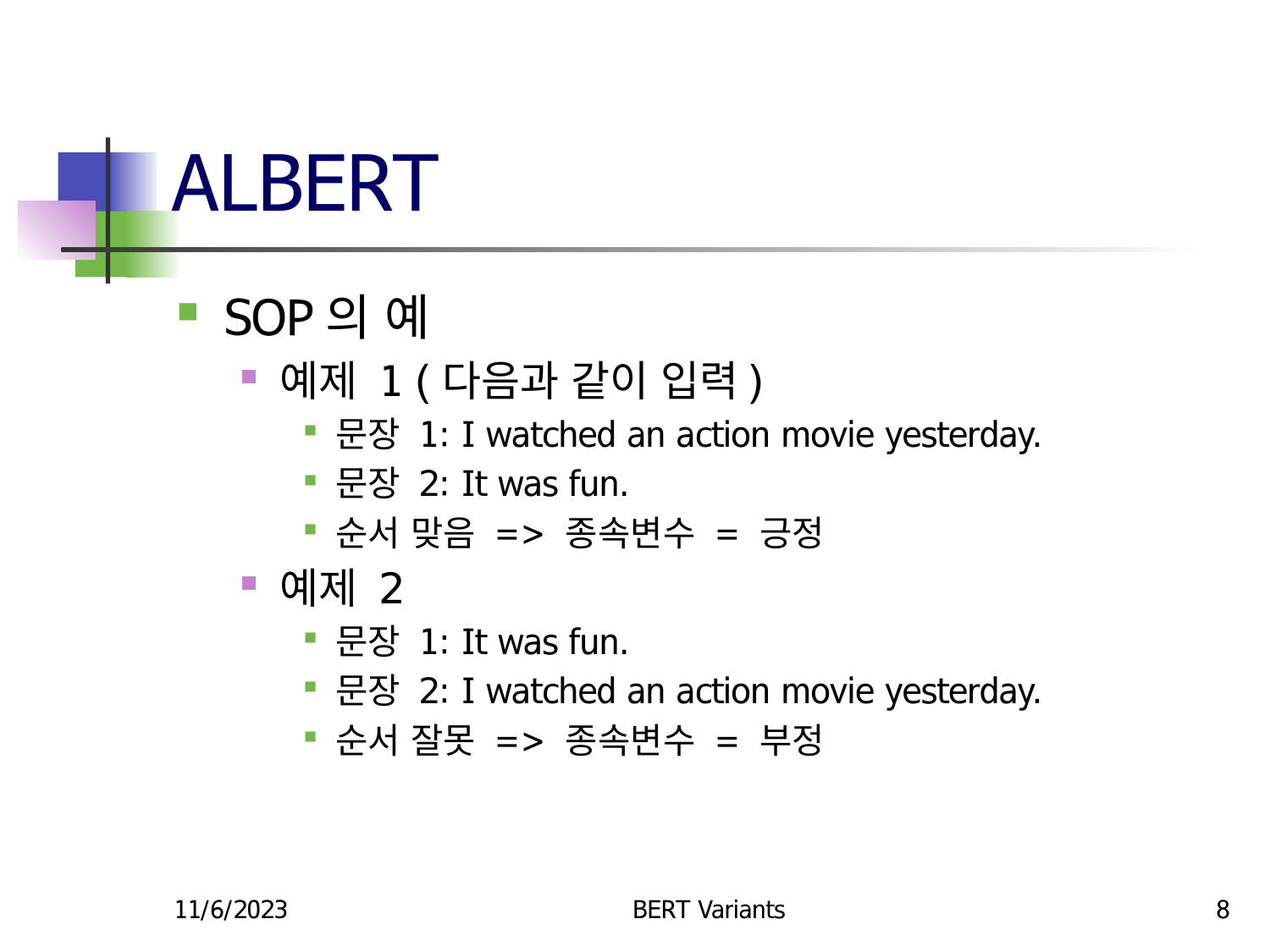

# ALBERT
SOP의 예
예제 1 (다음과 같이 입력)
문장 1: I watched an action movie yesterday.
문장 2: It was fun.
순서 맞음 => 종속변수 = 긍정
예제 2
문장 1: It was fun.
문장 2: I watched an action movie yesterday.
순서 잘못 => 종속변수 = 부정

11/6/2023
BERT Variants
8